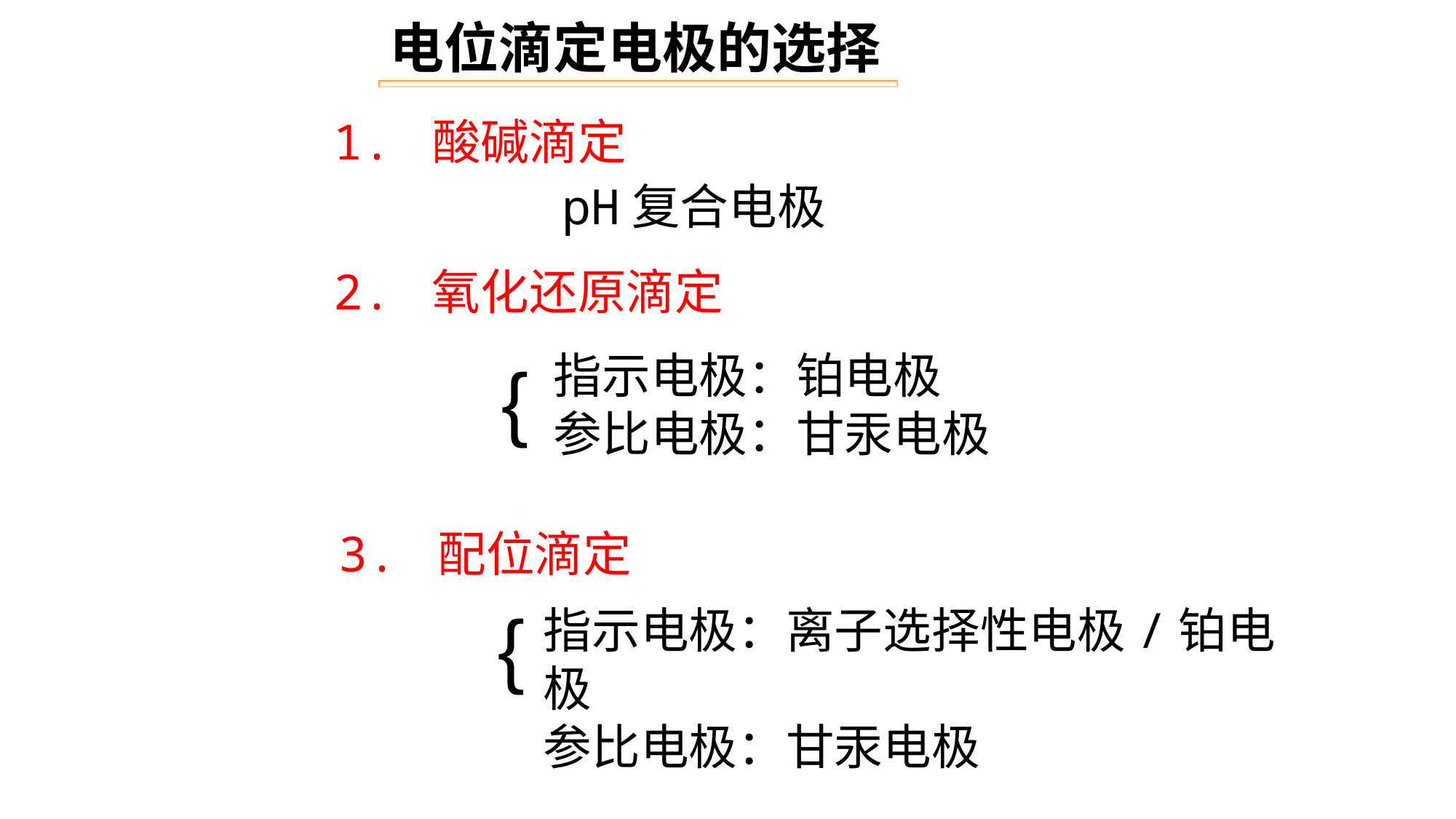

电位滴定电极的选择

1. 酸碱滴定
 pH复合电极
2. 氧化还原滴定
指示电极：铂电极
参比电极：甘汞电极
}
3. 配位滴定
指示电极：离子选择性电极/铂电极
参比电极：甘汞电极
}